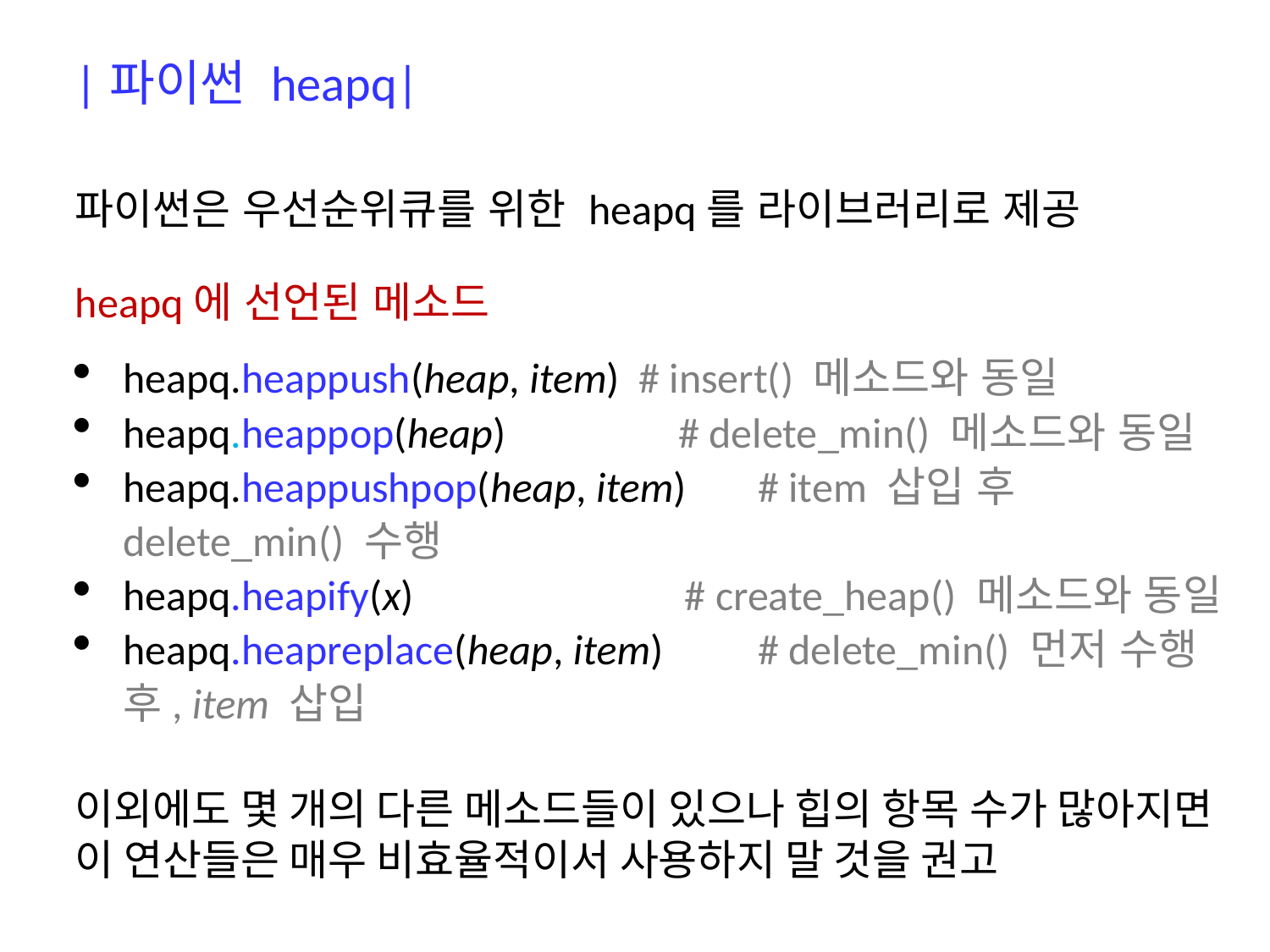

|파이썬 heapq|

파이썬은 우선순위큐를 위한 heapq를 라이브러리로 제공
heapq에 선언된 메소드
heapq.heappush(heap, item)  # insert() 메소드와 동일
heapq.heappop(heap) 	     # delete_min() 메소드와 동일
heapq.heappushpop(heap, item) 	# item 삽입 후 delete_min() 수행
heapq.heapify(x) 	                   # create_heap() 메소드와 동일
heapq.heapreplace(heap, item) 	# delete_min() 먼저 수행 후, item 삽입

이외에도 몇 개의 다른 메소드들이 있으나 힙의 항목 수가 많아지면 이 연산들은 매우 비효율적이서 사용하지 말 것을 권고